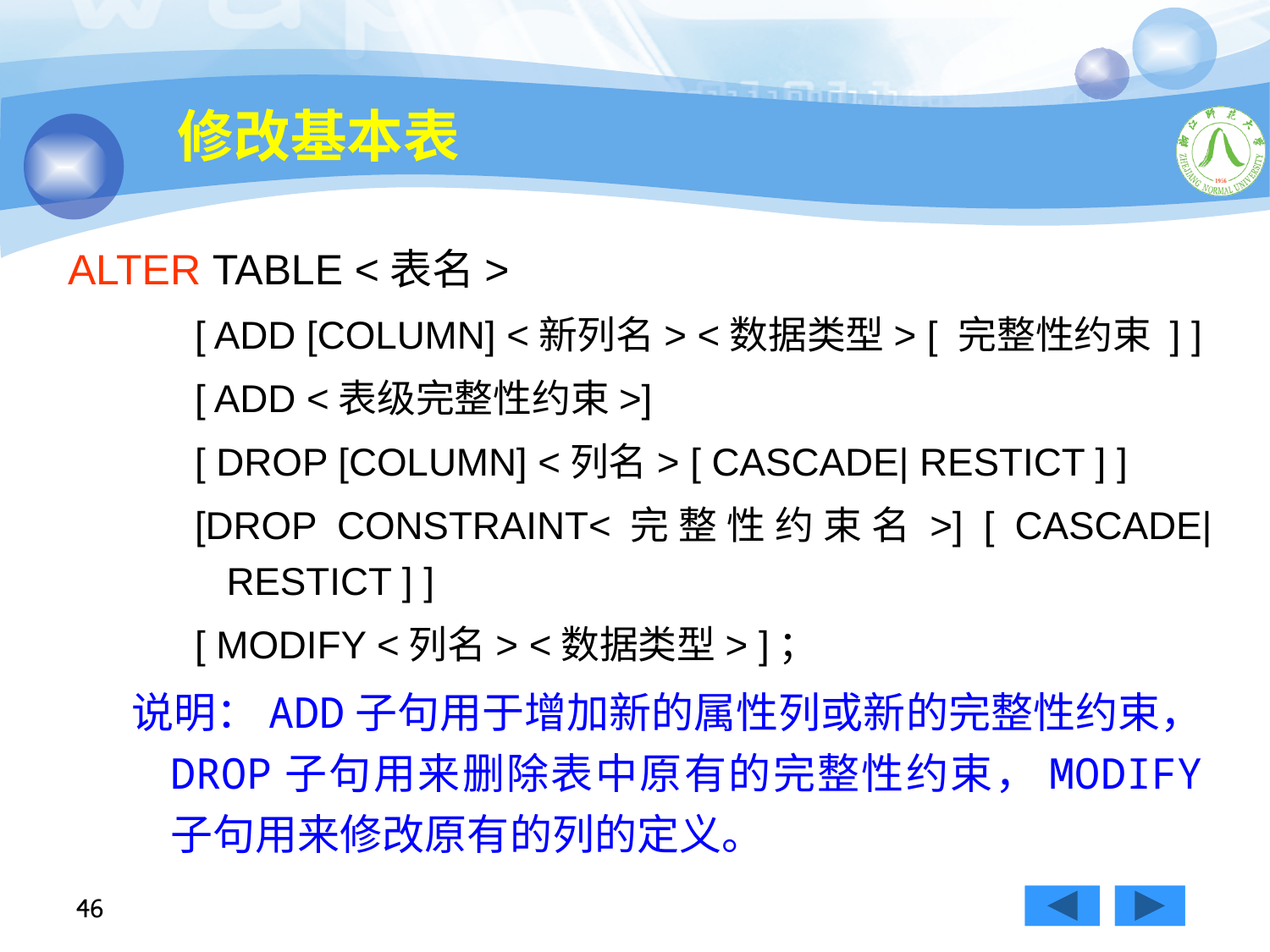

# 修改基本表
ALTER TABLE <表名>
[ ADD [COLUMN] <新列名> <数据类型> [ 完整性约束 ] ]
[ ADD <表级完整性约束>]
[ DROP [COLUMN] <列名> [ CASCADE| RESTICT ] ]
[DROP CONSTRAINT<完整性约束名>] [ CASCADE| RESTICT ] ]
[ MODIFY <列名> <数据类型> ]；
说明：ADD子句用于增加新的属性列或新的完整性约束，DROP子句用来删除表中原有的完整性约束，MODIFY子句用来修改原有的列的定义。
46